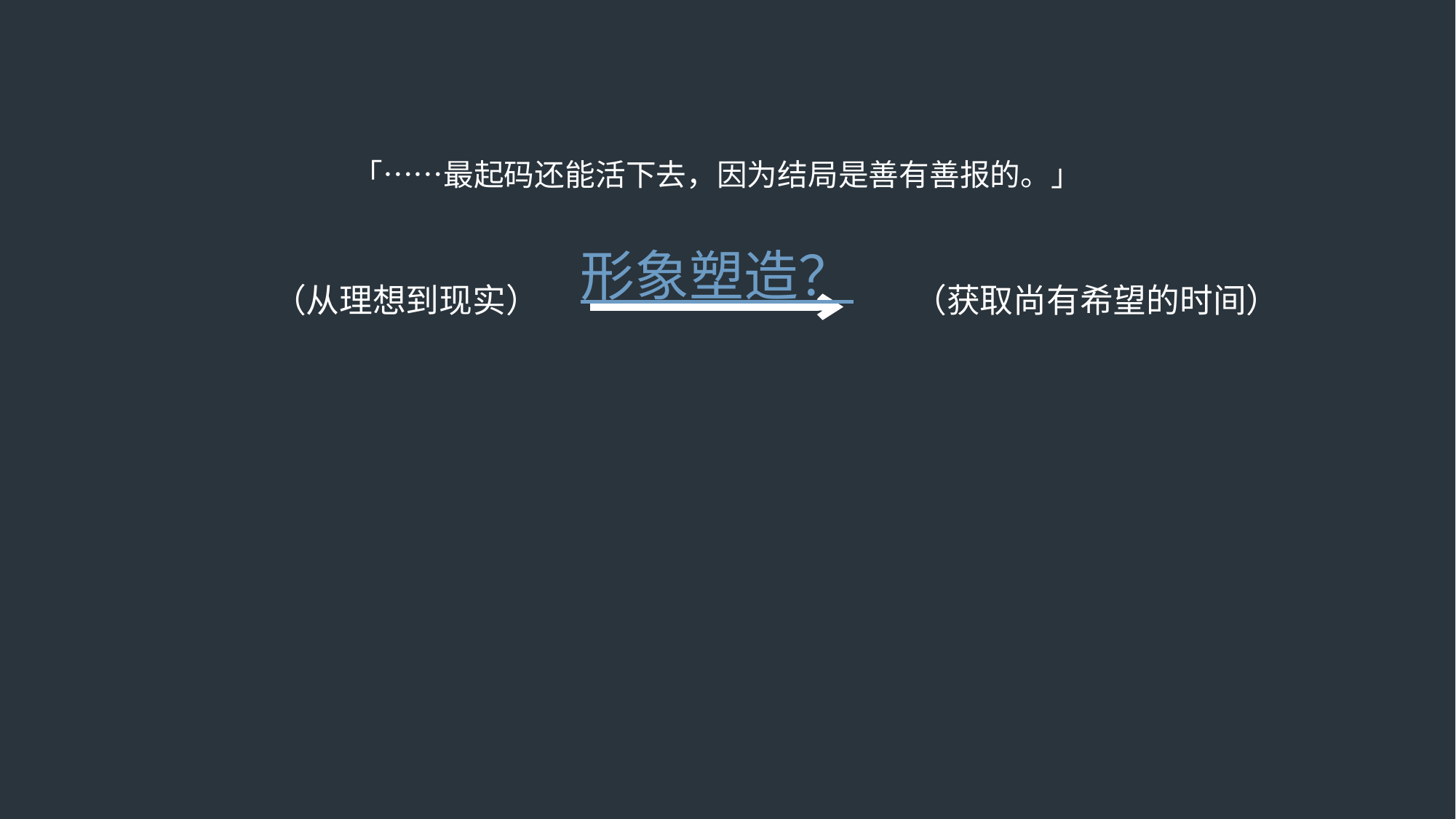

「……最起码还能活下去，因为结局是善有善报的。」
形象塑造？
（获取尚有希望的时间）
（从理想到现实）